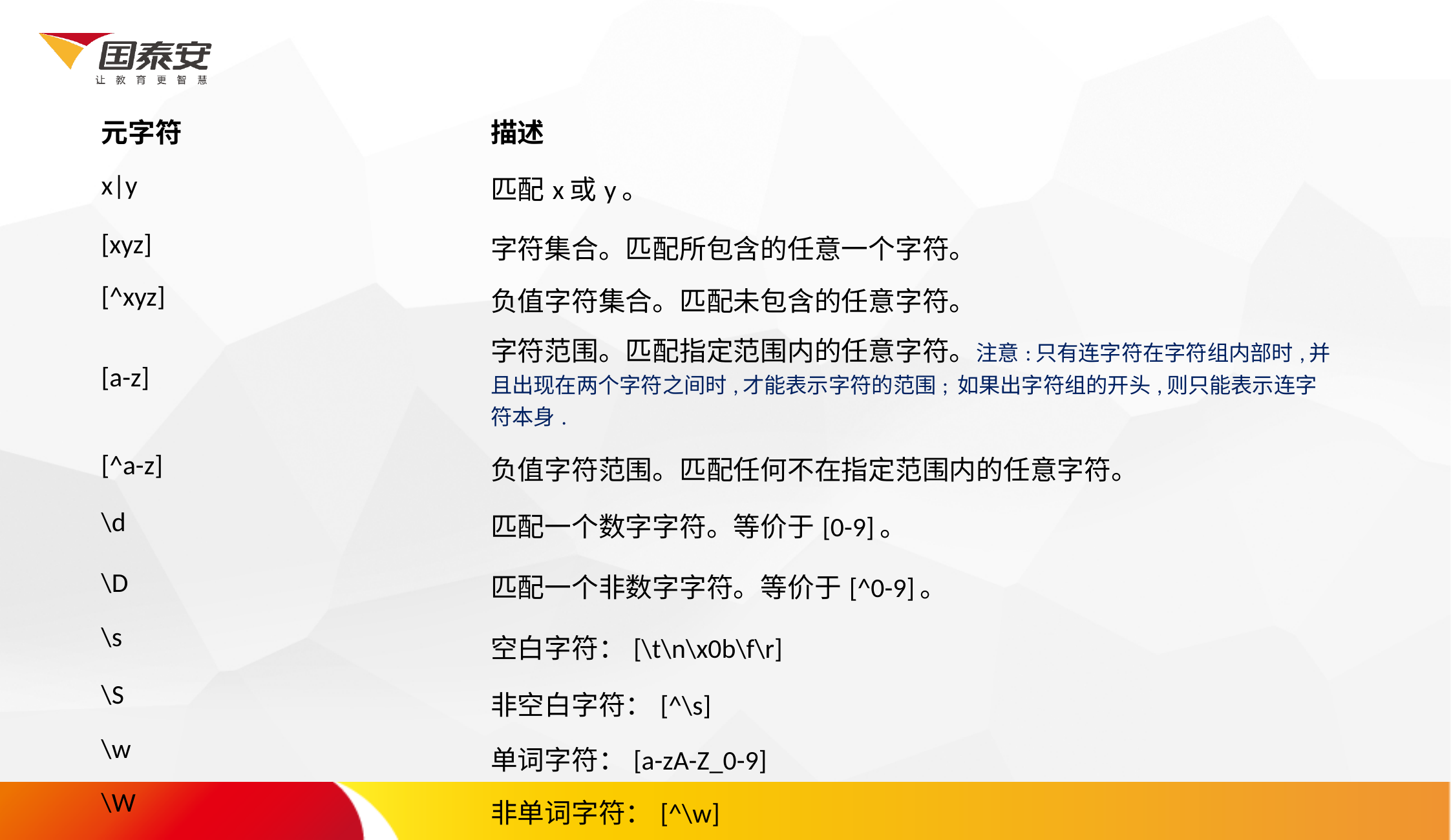

| 元字符 | 描述 |
| --- | --- |
| x|y | 匹配x或y。 |
| [xyz] | 字符集合。匹配所包含的任意一个字符。 |
| [^xyz] | 负值字符集合。匹配未包含的任意字符。 |
| [a-z] | 字符范围。匹配指定范围内的任意字符。注意:只有连字符在字符组内部时,并且出现在两个字符之间时,才能表示字符的范围; 如果出字符组的开头,则只能表示连字符本身. |
| [^a-z] | 负值字符范围。匹配任何不在指定范围内的任意字符。 |
| \d | 匹配一个数字字符。等价于[0-9]。 |
| \D | 匹配一个非数字字符。等价于[^0-9]。 |
| \s | 空白字符：[\t\n\x0b\f\r] |
| \S | 非空白字符：[^\s] |
| \w | 单词字符：[a-zA-Z\_0-9] |
| \W | 非单词字符：[^\w] |